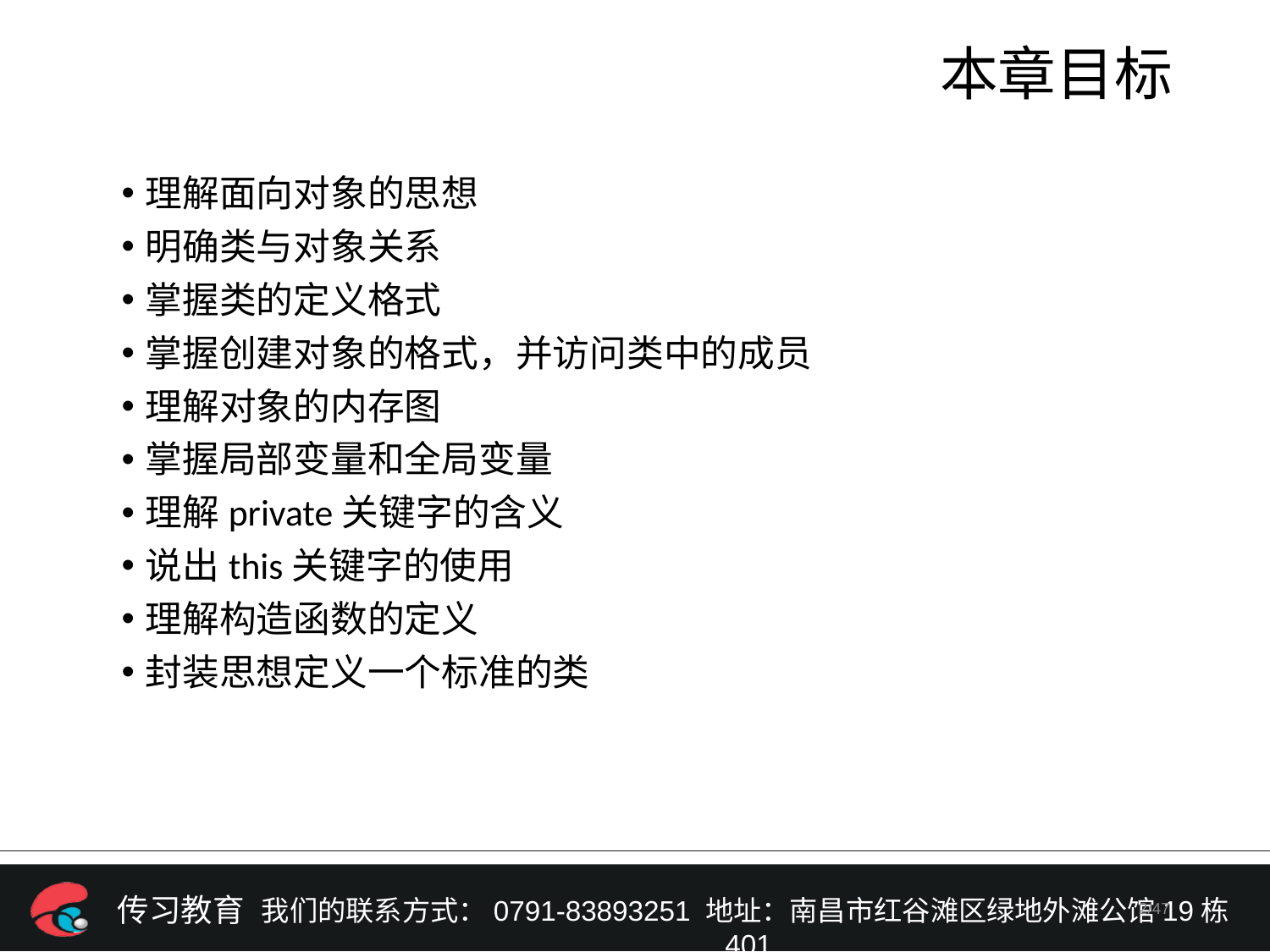

# 本章目标
理解面向对象的思想
明确类与对象关系
掌握类的定义格式
掌握创建对象的格式，并访问类中的成员
理解对象的内存图
掌握局部变量和全局变量
理解private关键字的含义
说出this关键字的使用
理解构造函数的定义
封装思想定义一个标准的类

2/47